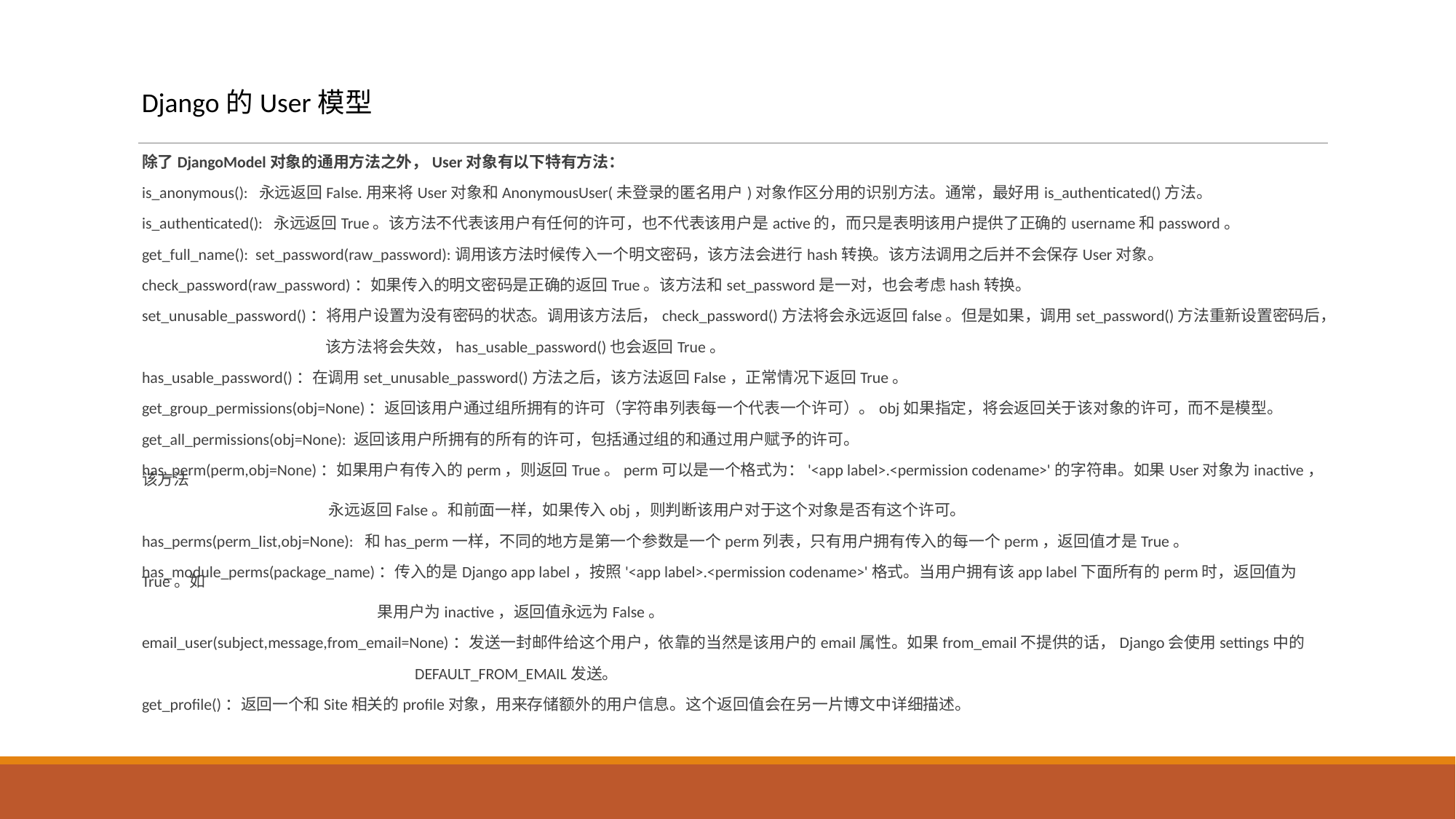

Django的User模型
除了DjangoModel对象的通用方法之外，User对象有以下特有方法：
is_anonymous():  永远返回False.用来将User对象和AnonymousUser(未登录的匿名用户)对象作区分用的识别方法。通常，最好用is_authenticated()方法。
is_authenticated():  永远返回True。该方法不代表该用户有任何的许可，也不代表该用户是active的，而只是表明该用户提供了正确的username和password。
get_full_name():  set_password(raw_password):调用该方法时候传入一个明文密码，该方法会进行hash转换。该方法调用之后并不会保存User对象。
check_password(raw_password)：如果传入的明文密码是正确的返回True。该方法和set_password是一对，也会考虑hash转换。
set_unusable_password()：将用户设置为没有密码的状态。调用该方法后，check_password()方法将会永远返回false。但是如果，调用set_password()方法重新设置密码后，
                                                    该方法将会失效，has_usable_password()也会返回True。
has_usable_password()：在调用set_unusable_password()方法之后，该方法返回False，正常情况下返回True。
get_group_permissions(obj=None)：返回该用户通过组所拥有的许可（字符串列表每一个代表一个许可）。obj如果指定，将会返回关于该对象的许可，而不是模型。
get_all_permissions(obj=None): 返回该用户所拥有的所有的许可，包括通过组的和通过用户赋予的许可。
has_perm(perm,obj=None)：如果用户有传入的perm，则返回True。perm可以是一个格式为：'<app label>.<permission codename>'的字符串。如果User对象为inactive，该方法
                                                     永远返回False。和前面一样，如果传入obj，则判断该用户对于这个对象是否有这个许可。
has_perms(perm_list,obj=None):  和has_perm一样，不同的地方是第一个参数是一个perm列表，只有用户拥有传入的每一个perm，返回值才是True。
has_module_perms(package_name)：传入的是Django app label，按照'<app label>.<permission codename>'格式。当用户拥有该app label下面所有的perm时，返回值为True。如
                                                                   果用户为inactive，返回值永远为False。
email_user(subject,message,from_email=None)：发送一封邮件给这个用户，依靠的当然是该用户的email属性。如果from_email不提供的话，Django会使用settings中的
                                                                           DEFAULT_FROM_EMAIL发送。
get_profile()：返回一个和Site相关的profile对象，用来存储额外的用户信息。这个返回值会在另一片博文中详细描述。